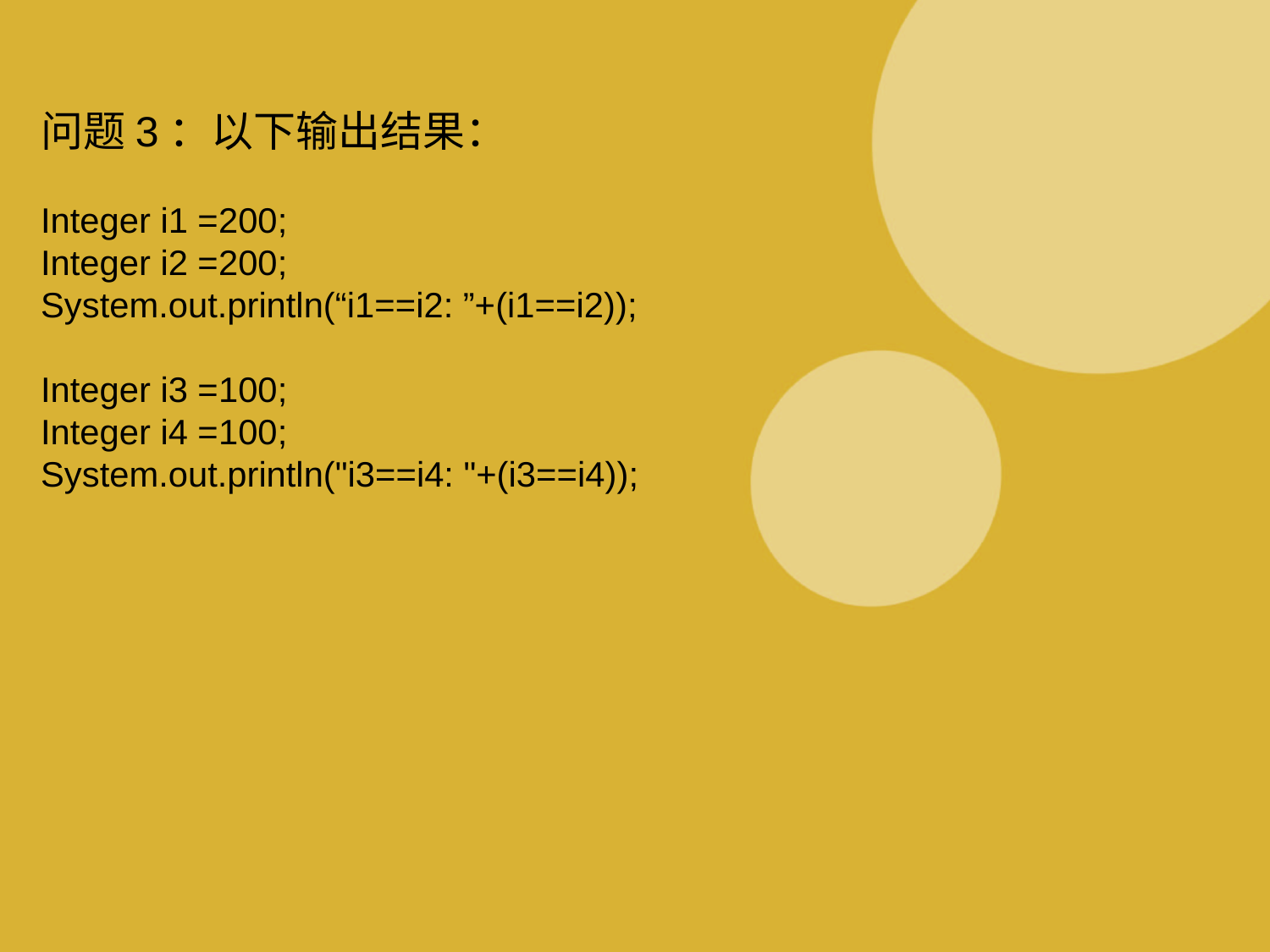

# 问题3：以下输出结果： Integer i1 =200; Integer i2 =200; System.out.println(“i1==i2: ”+(i1==i2)); Integer i3 =100; Integer i4 =100; System.out.println("i3==i4: "+(i3==i4));